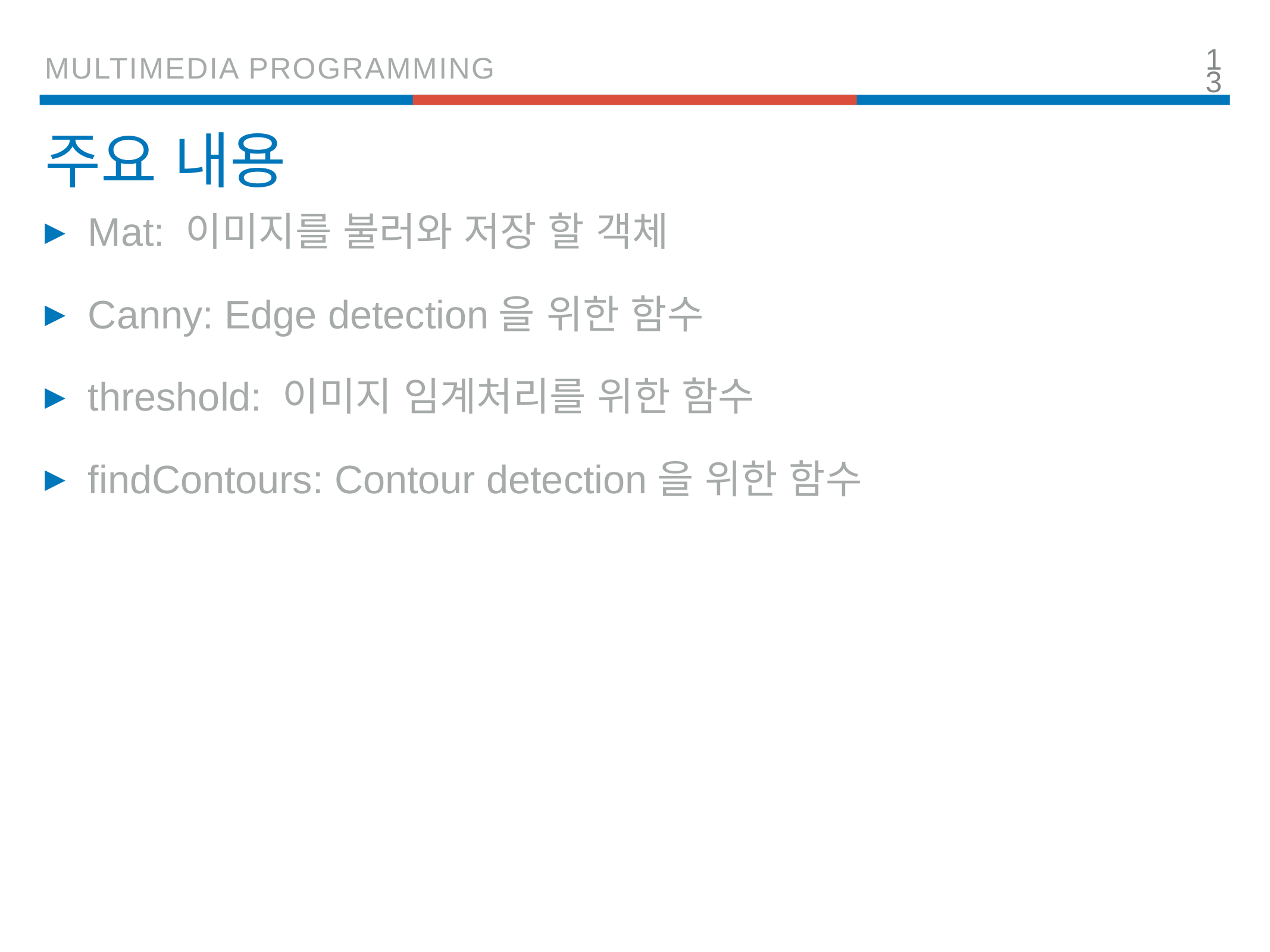

13
Multimedia programming

# 주요 내용
Mat: 이미지를 불러와 저장 할 객체
Canny: Edge detection을 위한 함수
threshold: 이미지 임계처리를 위한 함수
findContours: Contour detection을 위한 함수